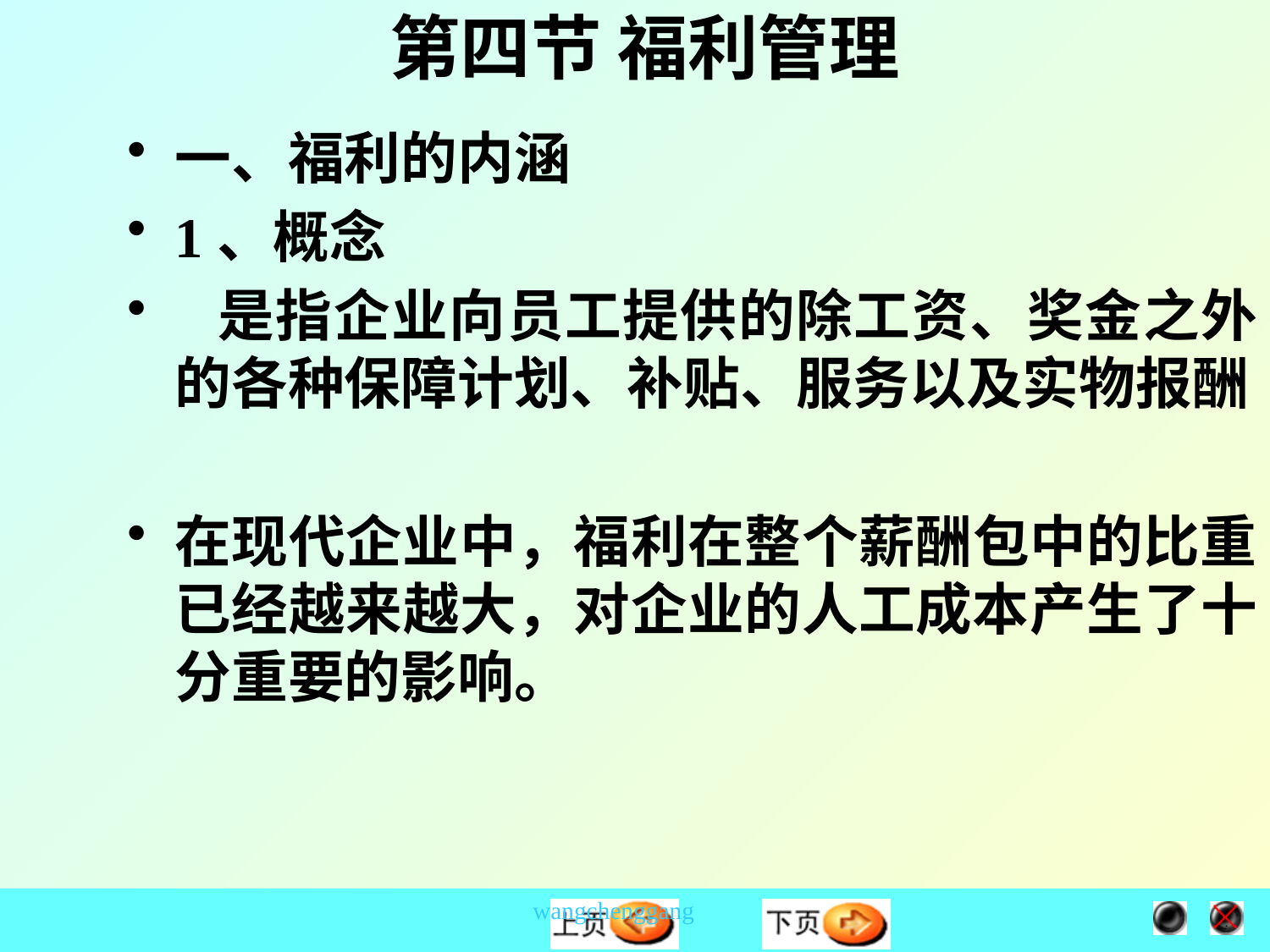

# 第四节 福利管理
一、福利的内涵
1、概念
  是指企业向员工提供的除工资、奖金之外的各种保障计划、补贴、服务以及实物报酬

在现代企业中，福利在整个薪酬包中的比重已经越来越大，对企业的人工成本产生了十分重要的影响。

wangchenggang